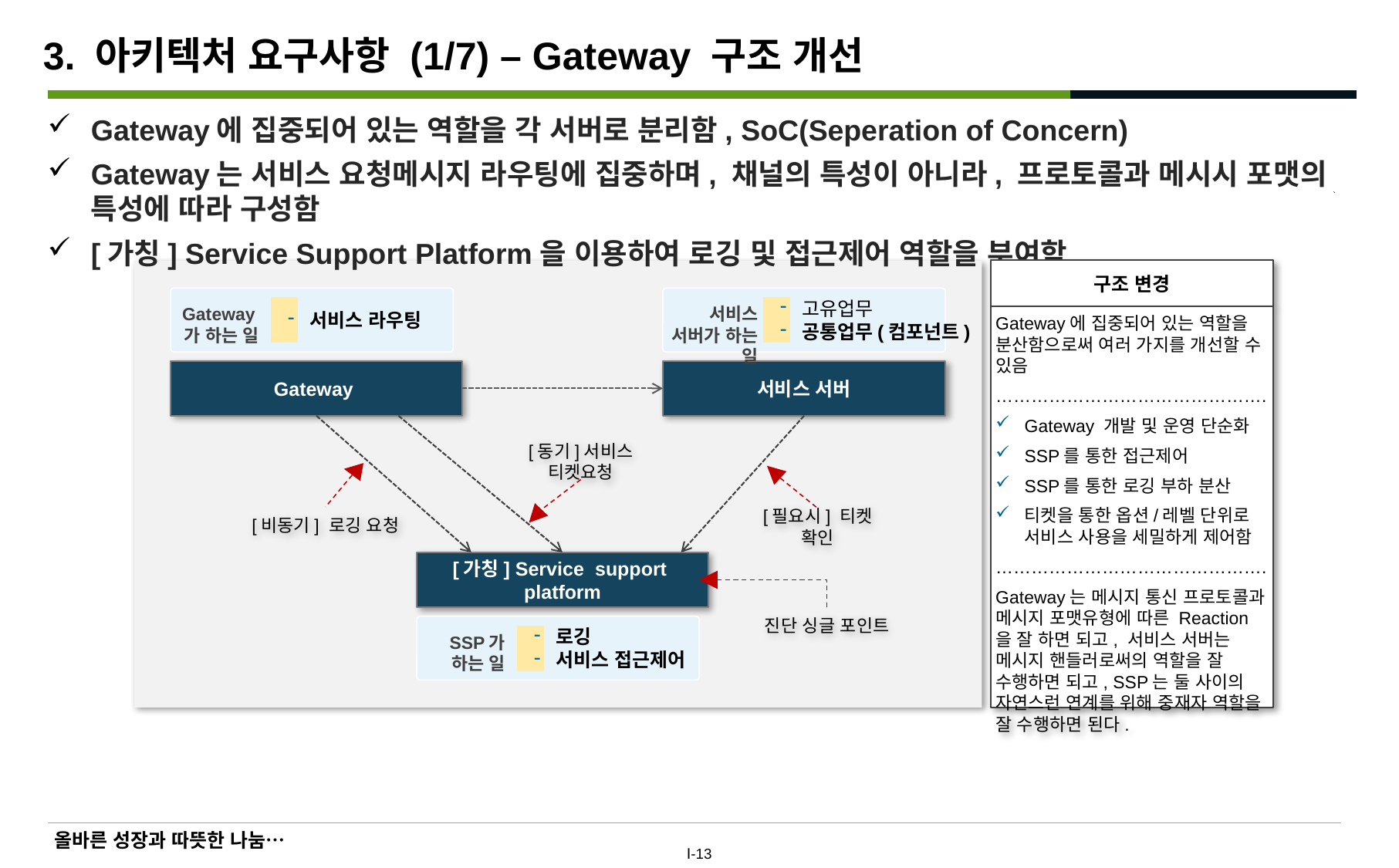

# 3. 아키텍처 요구사항 (1/7) – Gateway 구조 개선
Gateway에 집중되어 있는 역할을 각 서버로 분리함, SoC(Seperation of Concern)
Gateway는 서비스 요청메시지 라우팅에 집중하며, 채널의 특성이 아니라, 프로토콜과 메시시 포맷의 특성에 따라 구성함
[가칭] Service Support Platform을 이용하여 로깅 및 접근제어 역할을 부여함
구조 변경

서비스 라우팅
고유업무
공통업무(컴포넌트)
Gateway가 하는 일
서비스 서버가 하는 일
Gateway에 집중되어 있는 역할을 분산함으로써 여러 가지를 개선할 수 있음
……………………………………….
Gateway 개발 및 운영 단순화
SSP를 통한 접근제어
SSP를 통한 로깅 부하 분산
티켓을 통한 옵션/레벨 단위로 서비스 사용을 세밀하게 제어함
……………………………………….
Gateway는 메시지 통신 프로토콜과 메시지 포맷유형에 따른 Reaction을 잘 하면 되고, 서비스 서버는 메시지 핸들러로써의 역할을 잘 수행하면 되고, SSP는 둘 사이의 자연스런 연계를 위해 중재자 역할을 잘 수행하면 된다.
Gateway
서비스 서버

[동기]서비스 티켓요청

[비동기] 로깅 요청

[필요시] 티켓 확인
[가칭] Service  support  platform

진단 싱글 포인트

로깅
서비스 접근제어
SSP가 하는 일